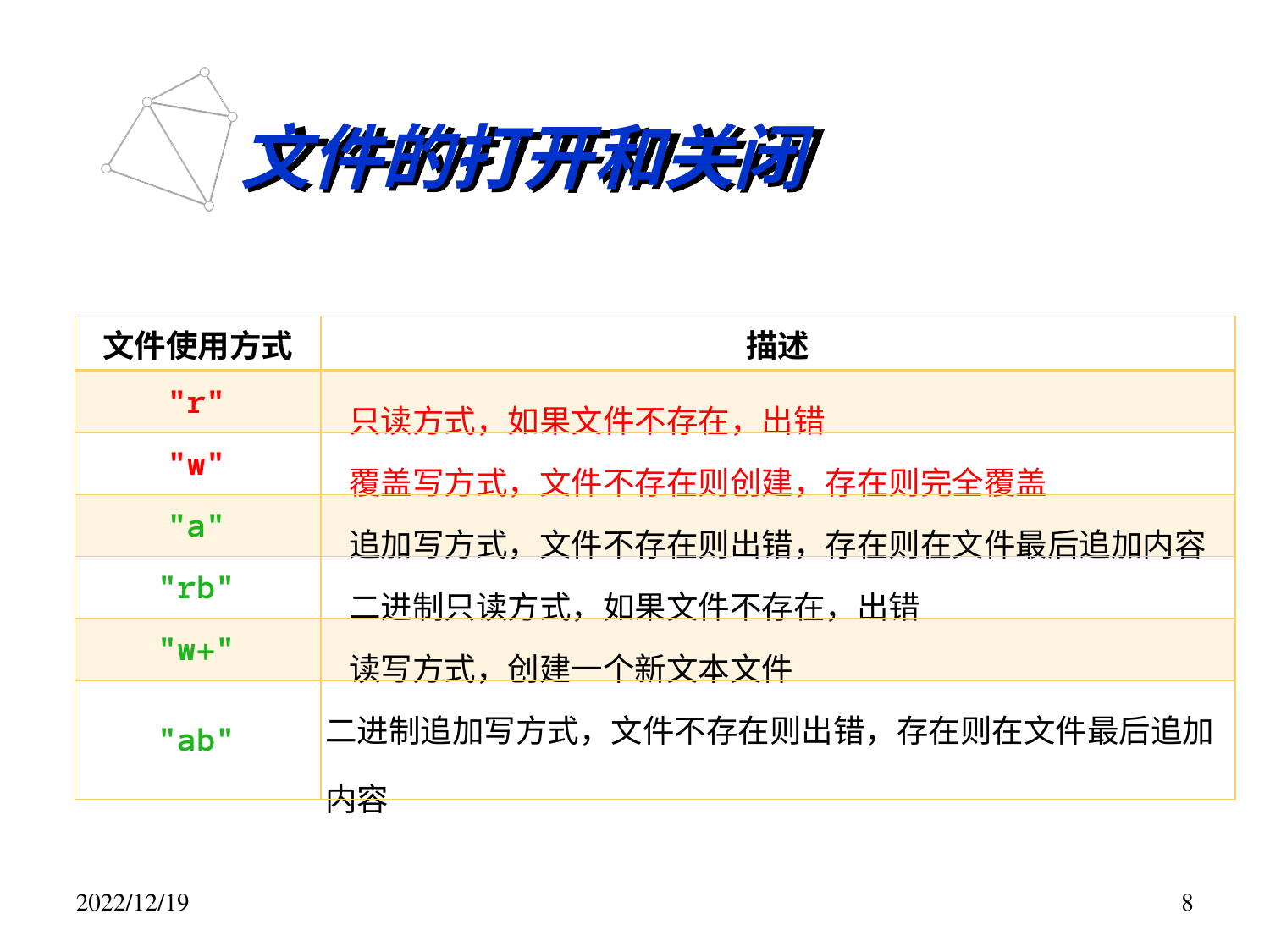

# 文件的打开和关闭
| 文件使用方式 | 描述 |
| --- | --- |
| "r" | 只读方式，如果文件不存在，出错 |
| "w" | 覆盖写方式，文件不存在则创建，存在则完全覆盖 |
| "a" | 追加写方式，文件不存在则出错，存在则在文件最后追加内容 |
| "rb" | 二进制只读方式，如果文件不存在，出错 |
| "w+" | 读写方式，创建一个新文本文件 |
| "ab" | 二进制追加写方式，文件不存在则出错，存在则在文件最后追加内容 |